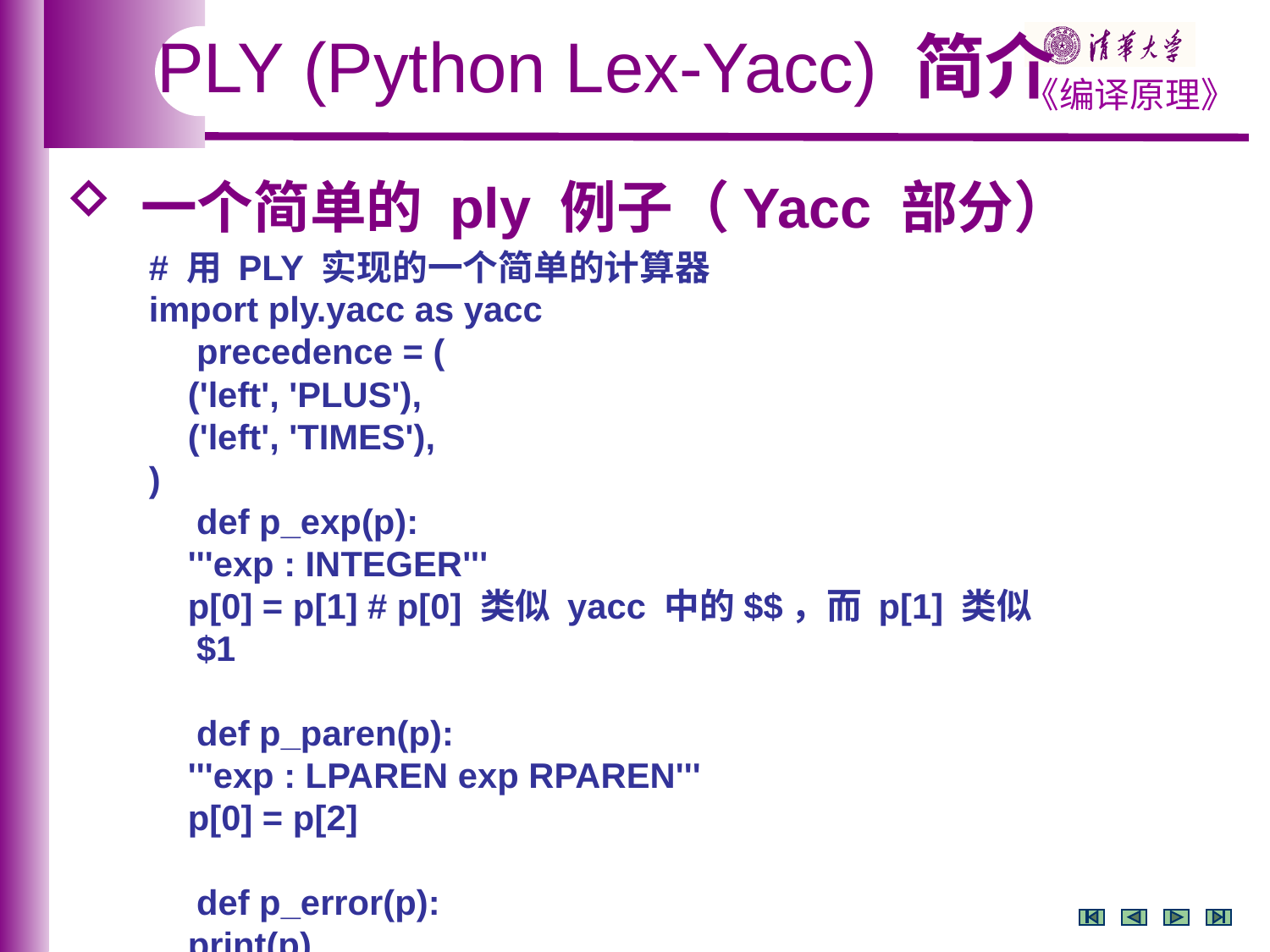

PLY (Python Lex-Yacc) 简介

 一个简单的 ply 例子（Yacc 部分）
# 用 PLY 实现的一个简单的计算器
import ply.yacc as yacc
precedence = (
    ('left', 'PLUS'),
    ('left', 'TIMES'),
)
def p_exp(p):
    '''exp : INTEGER'''
    p[0] = p[1] # p[0] 类似 yacc 中的$$，而 p[1] 类似$1
def p_paren(p):
    '''exp : LPAREN exp RPAREN'''
    p[0] = p[2]
def p_error(p):
    print(p)